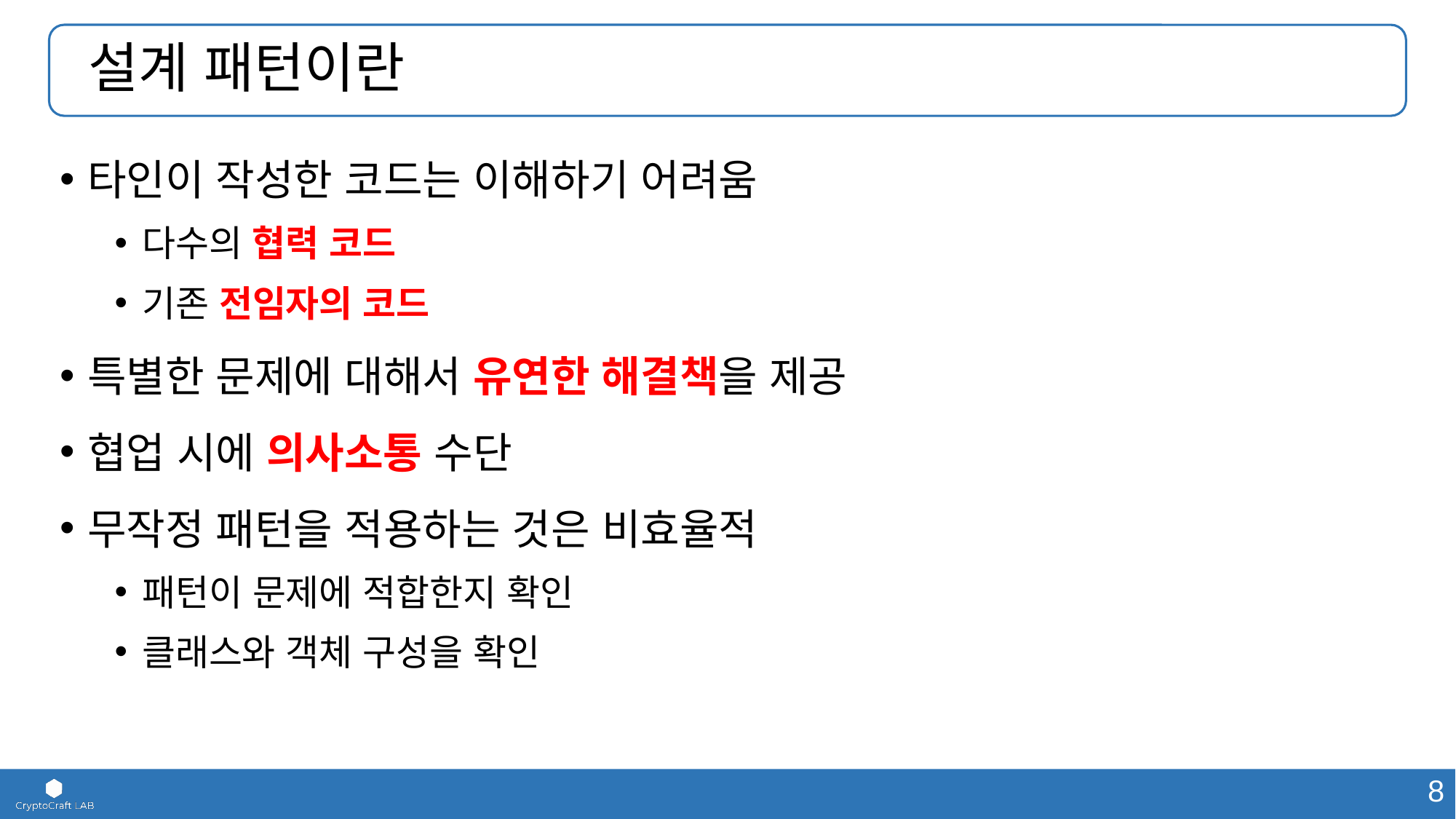

# 설계 패턴이란
타인이 작성한 코드는 이해하기 어려움
다수의 협력 코드
기존 전임자의 코드
특별한 문제에 대해서 유연한 해결책을 제공
협업 시에 의사소통 수단
무작정 패턴을 적용하는 것은 비효율적
패턴이 문제에 적합한지 확인
클래스와 객체 구성을 확인